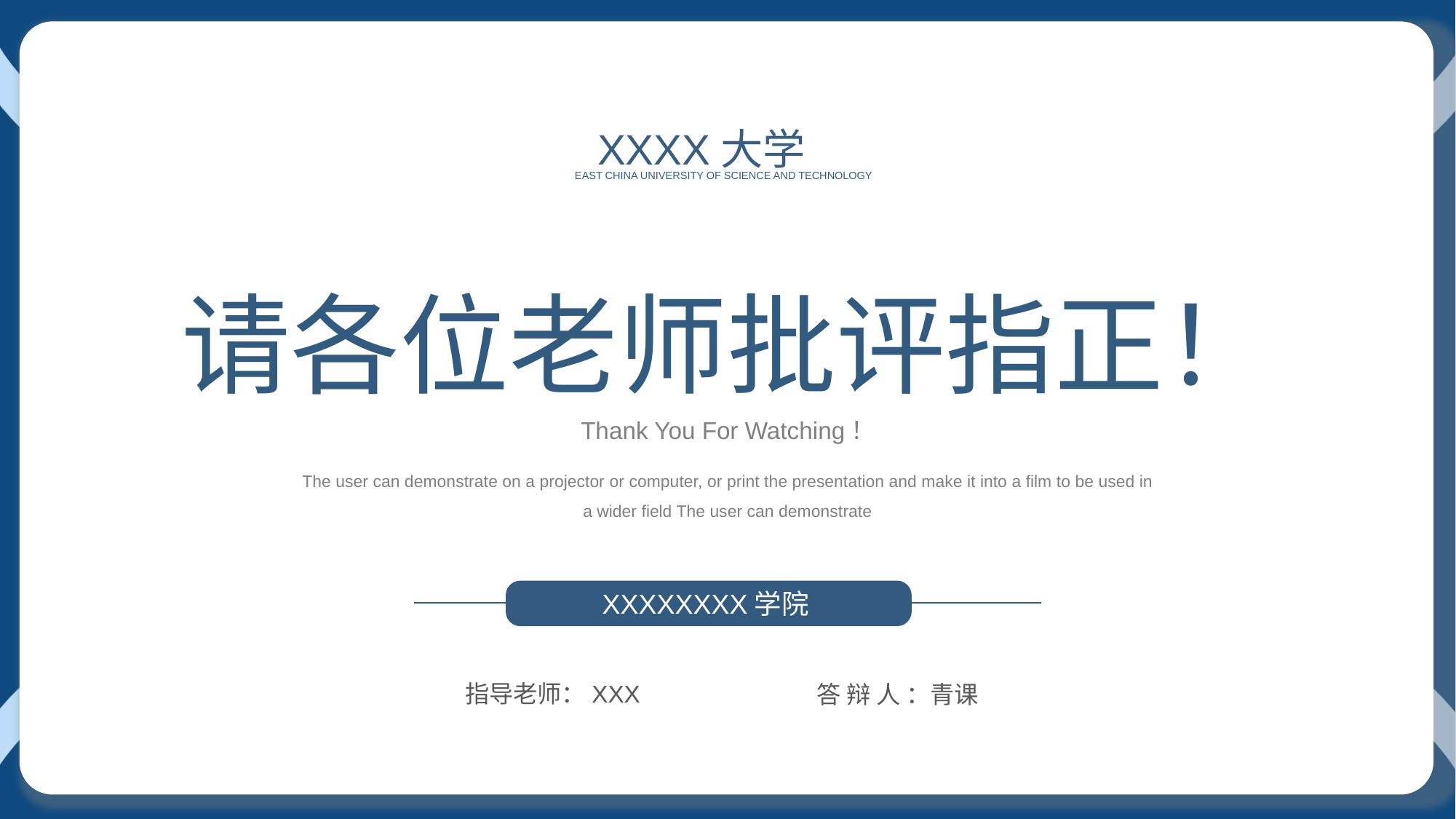

XXXX大学
EAST CHINA UNIVERSITY OF SCIENCE AND TECHNOLOGY
请各位老师批评指正！
Thank You For Watching！
The user can demonstrate on a projector or computer, or print the presentation and make it into a film to be used in a wider field The user can demonstrate
XXXXXXXX学院

指导老师：XXX
答 辩 人 ：青课